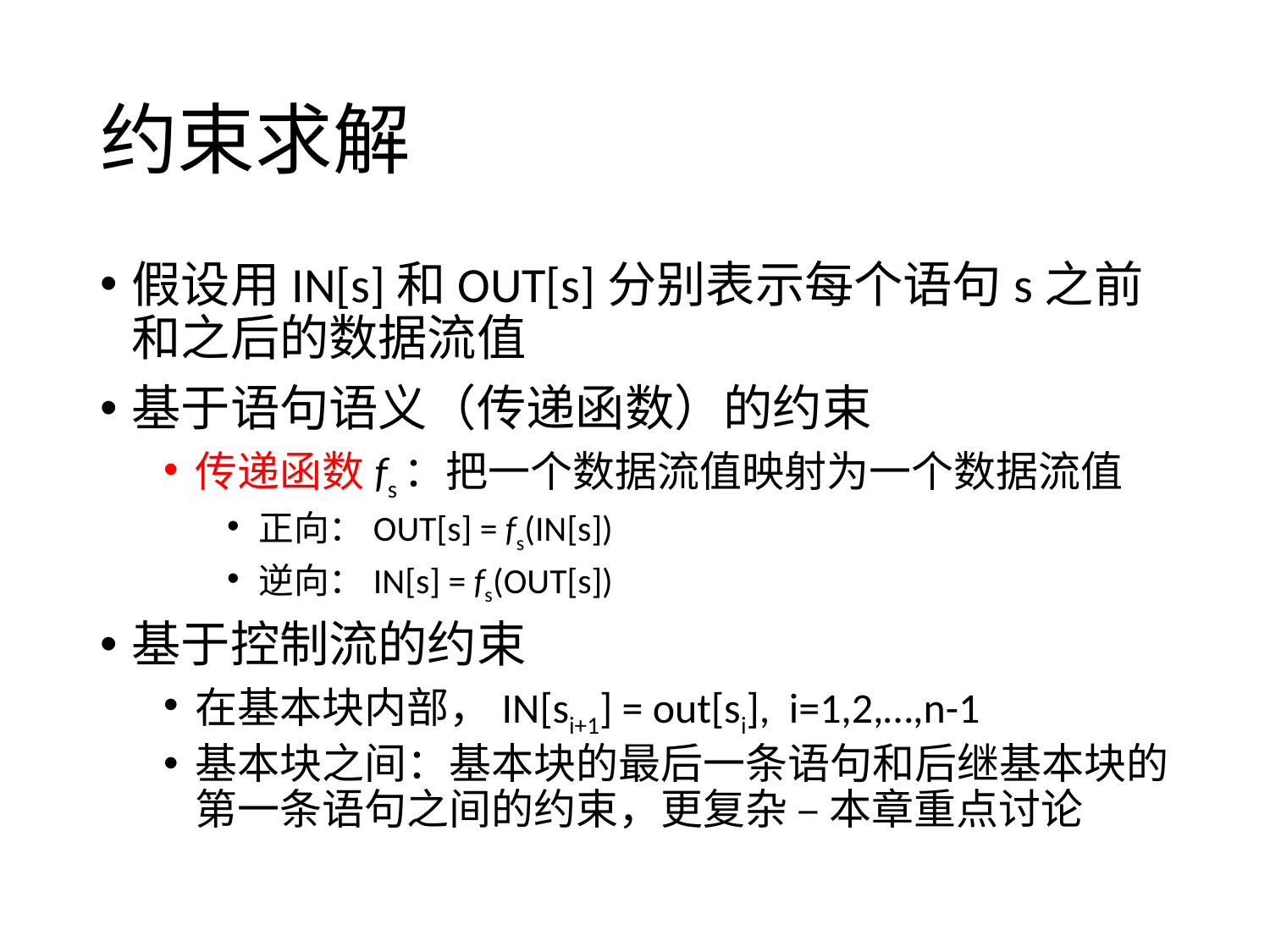

# 约束求解
假设用IN[s]和OUT[s]分别表示每个语句s之前和之后的数据流值
基于语句语义（传递函数）的约束
传递函数fs：把一个数据流值映射为一个数据流值
正向：OUT[s] = fs(IN[s])
逆向：IN[s] = fs(OUT[s])
基于控制流的约束
在基本块内部，IN[si+1] = out[si],  i=1,2,…,n-1
基本块之间：基本块的最后一条语句和后继基本块的第一条语句之间的约束，更复杂 – 本章重点讨论